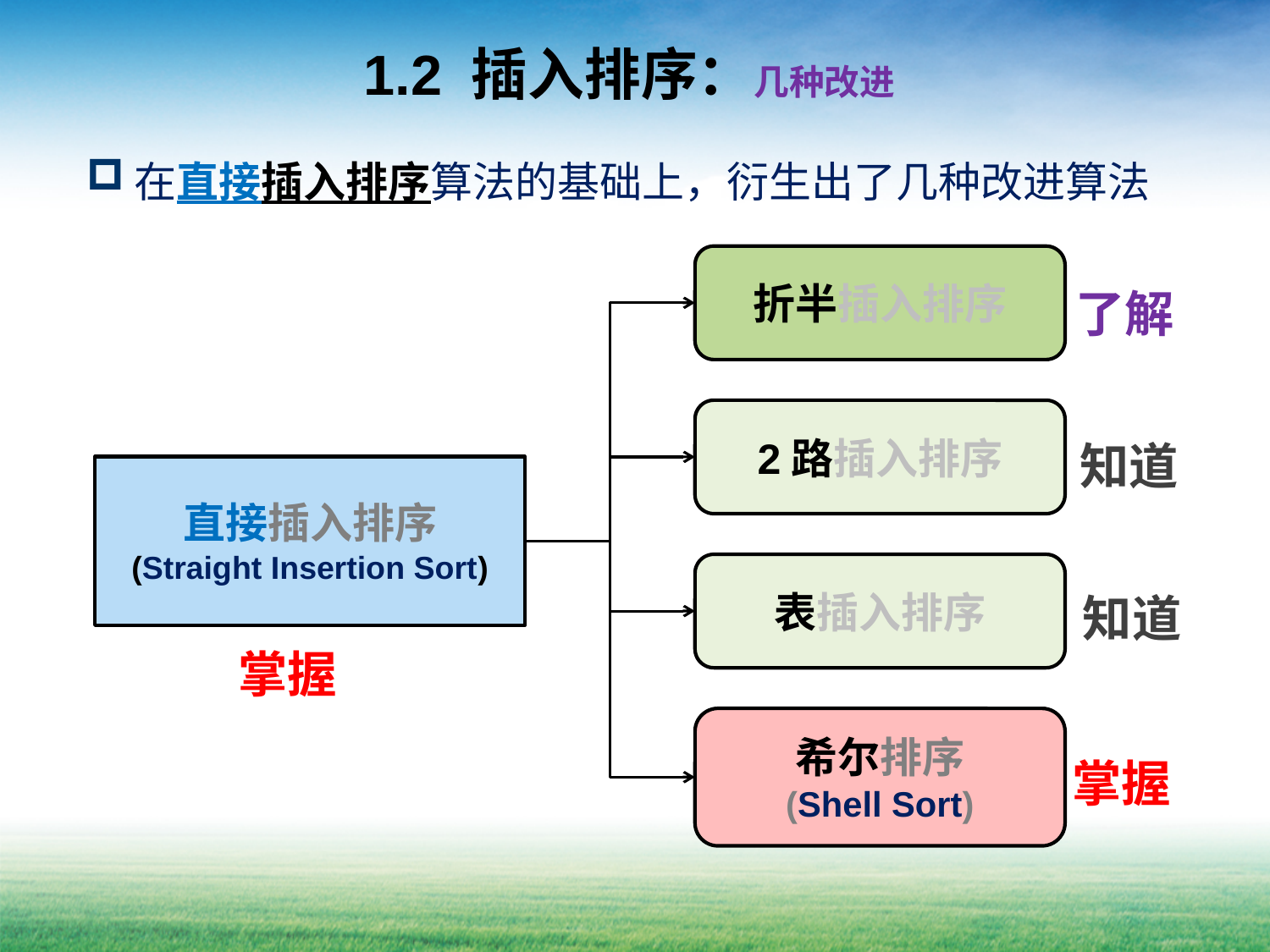

# 1.2 插入排序：几种改进
在直接插入排序算法的基础上，衍生出了几种改进算法
折半插入排序
了解
2路插入排序
知道
直接插入排序
(Straight Insertion Sort)
表插入排序
知道
掌握
希尔排序
(Shell Sort)
掌握